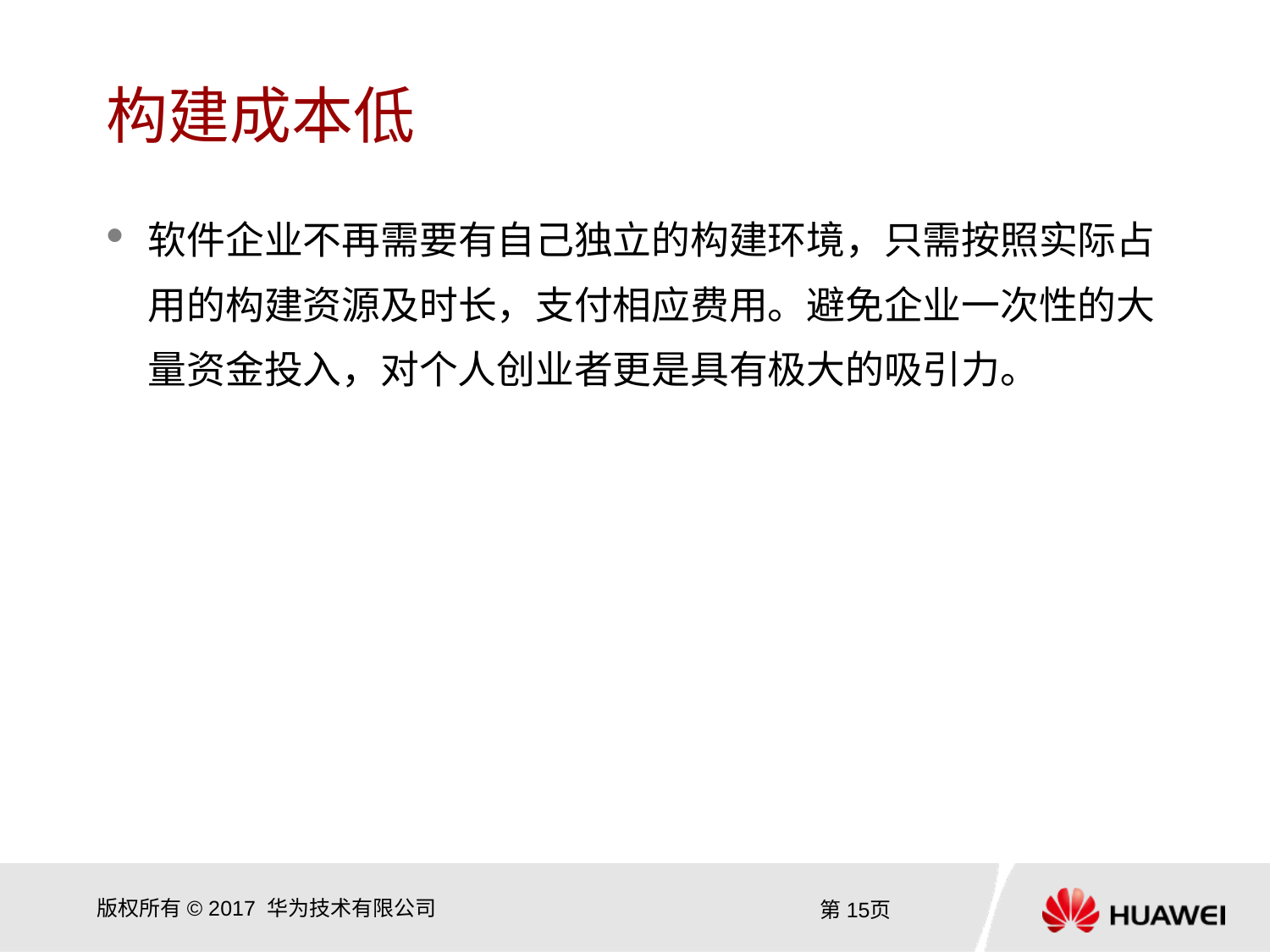

# 构建成本低
软件企业不再需要有自己独立的构建环境，只需按照实际占用的构建资源及时长，支付相应费用。避免企业一次性的大量资金投入，对个人创业者更是具有极大的吸引力。